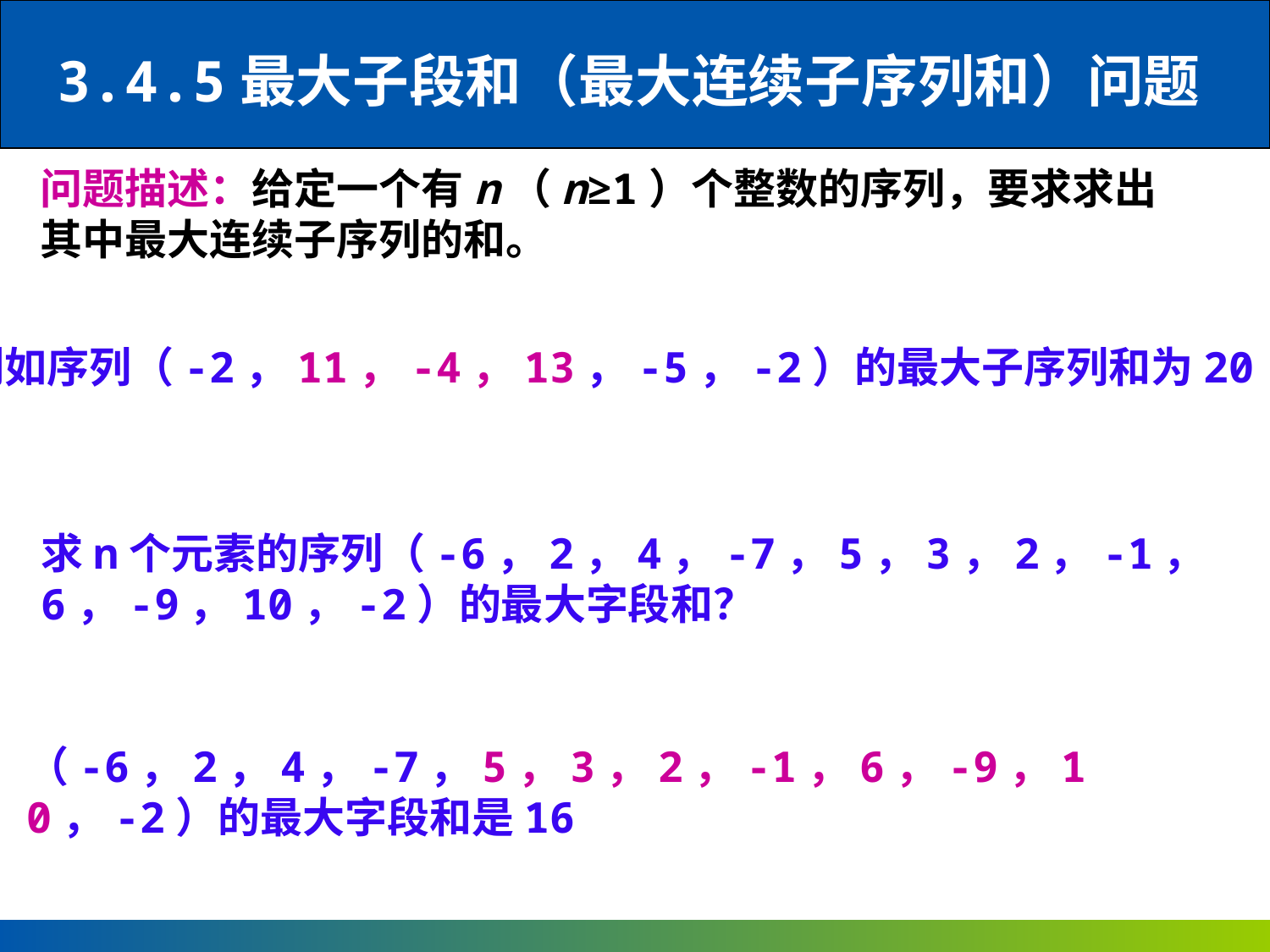

3.4.5最大子段和（最大连续子序列和）问题
问题描述：给定一个有n（n≥1）个整数的序列，要求求出其中最大连续子序列的和。

例如序列（-2，11，-4，13，-5，-2）的最大子序列和为20

求n个元素的序列（-6，2，4，-7，5，3，2，-1，6，-9，10，-2）的最大字段和？
（-6，2，4，-7，5，3，2，-1，6，-9，10，-2）的最大字段和是16